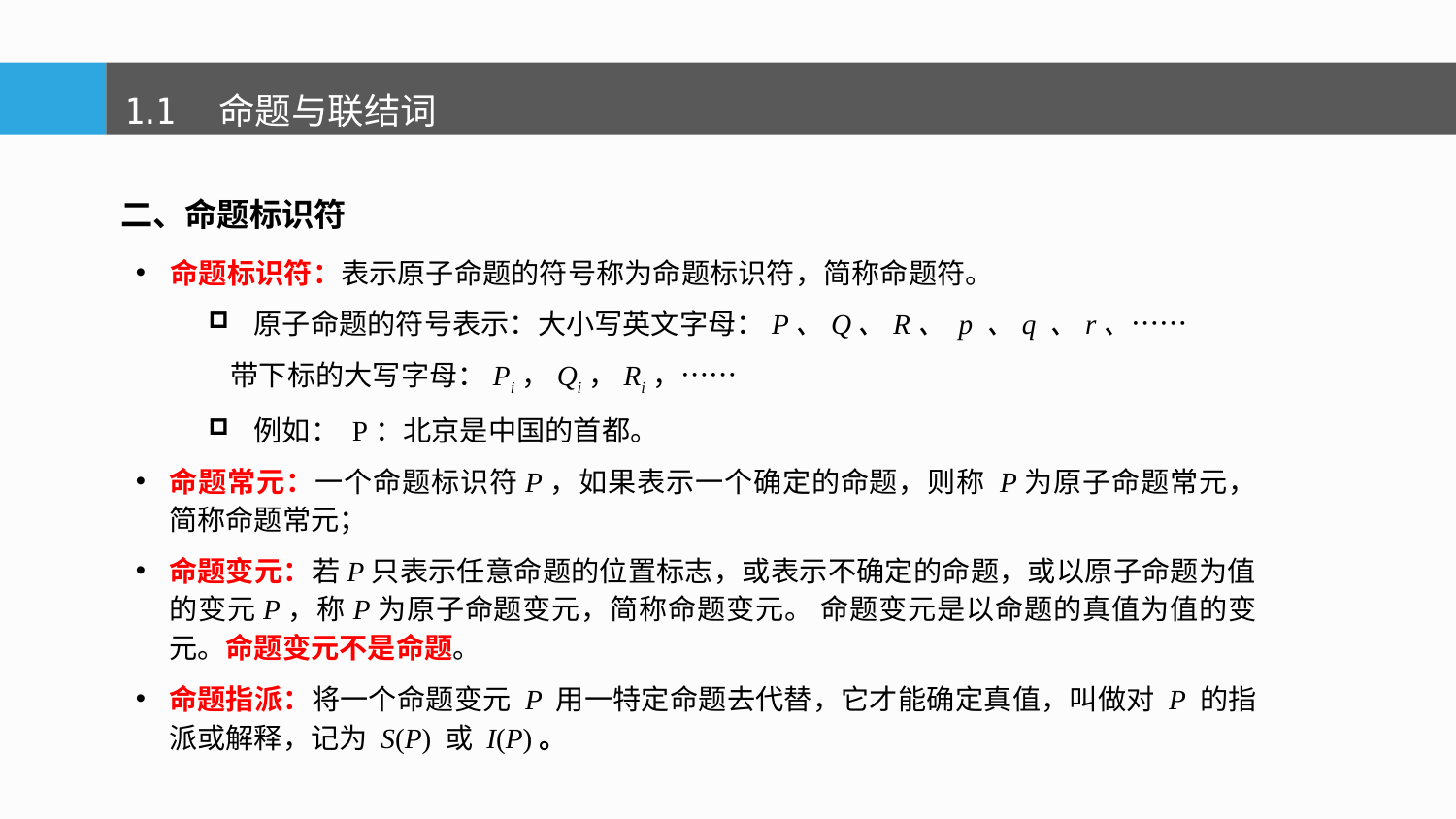

1.1   命题与联结词

二、命题标识符
命题标识符：表示原子命题的符号称为命题标识符，简称命题符。
原子命题的符号表示：大小写英文字母：P、Q、R、 p 、q 、r、……
              带下标的大写字母：Pi，Qi，Ri，……
例如： P：北京是中国的首都。
命题常元：一个命题标识符P，如果表示一个确定的命题，则称 P为原子命题常元，简称命题常元；
命题变元：若P只表示任意命题的位置标志，或表示不确定的命题，或以原子命题为值的变元P，称P为原子命题变元，简称命题变元。 命题变元是以命题的真值为值的变元。命题变元不是命题。
命题指派：将一个命题变元 P 用一特定命题去代替，它才能确定真值，叫做对 P 的指派或解释，记为 S(P) 或 I(P)。